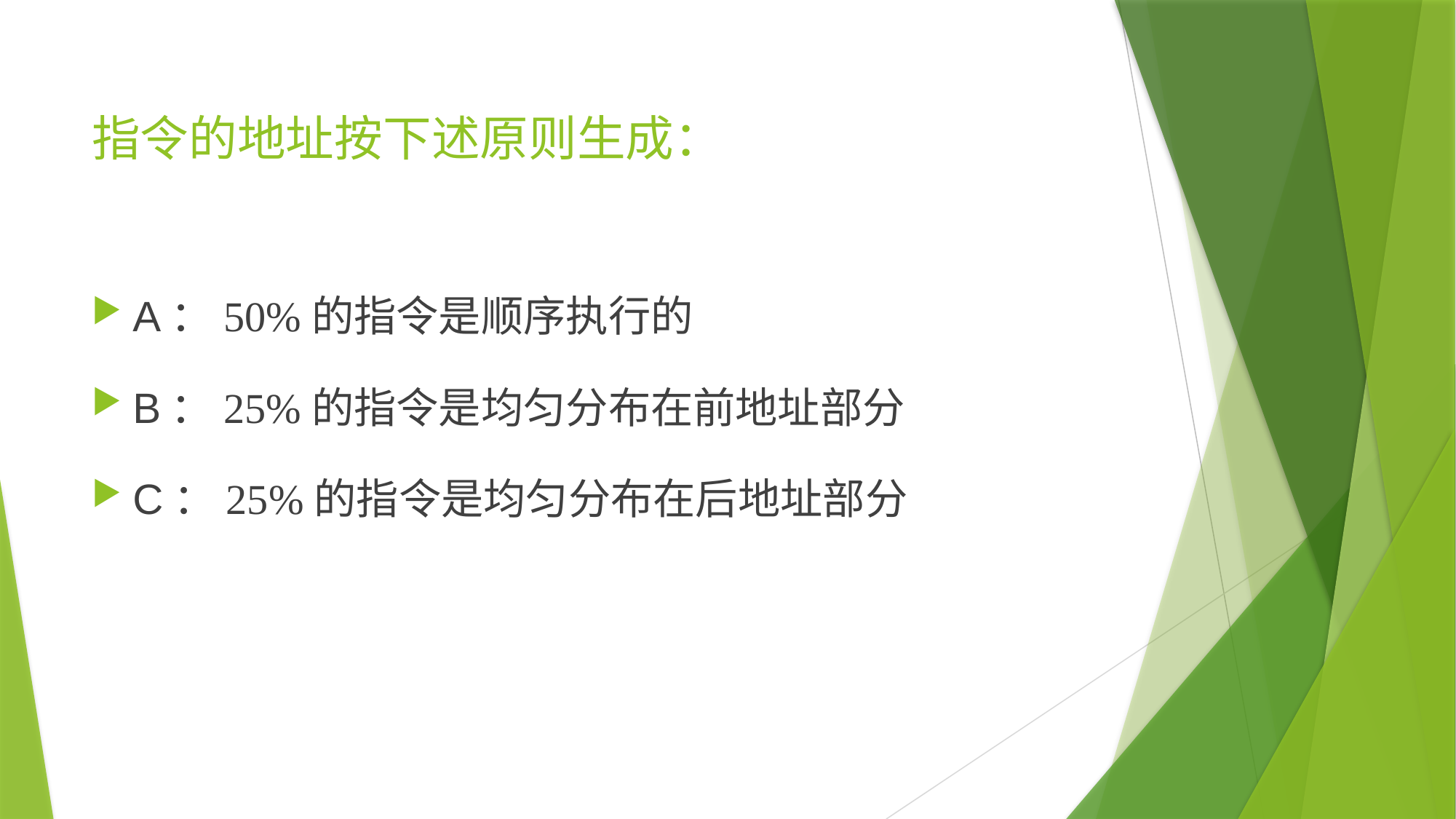

# 指令的地址按下述原则生成：
A：50%的指令是顺序执行的
B：25%的指令是均匀分布在前地址部分
C：25%的指令是均匀分布在后地址部分